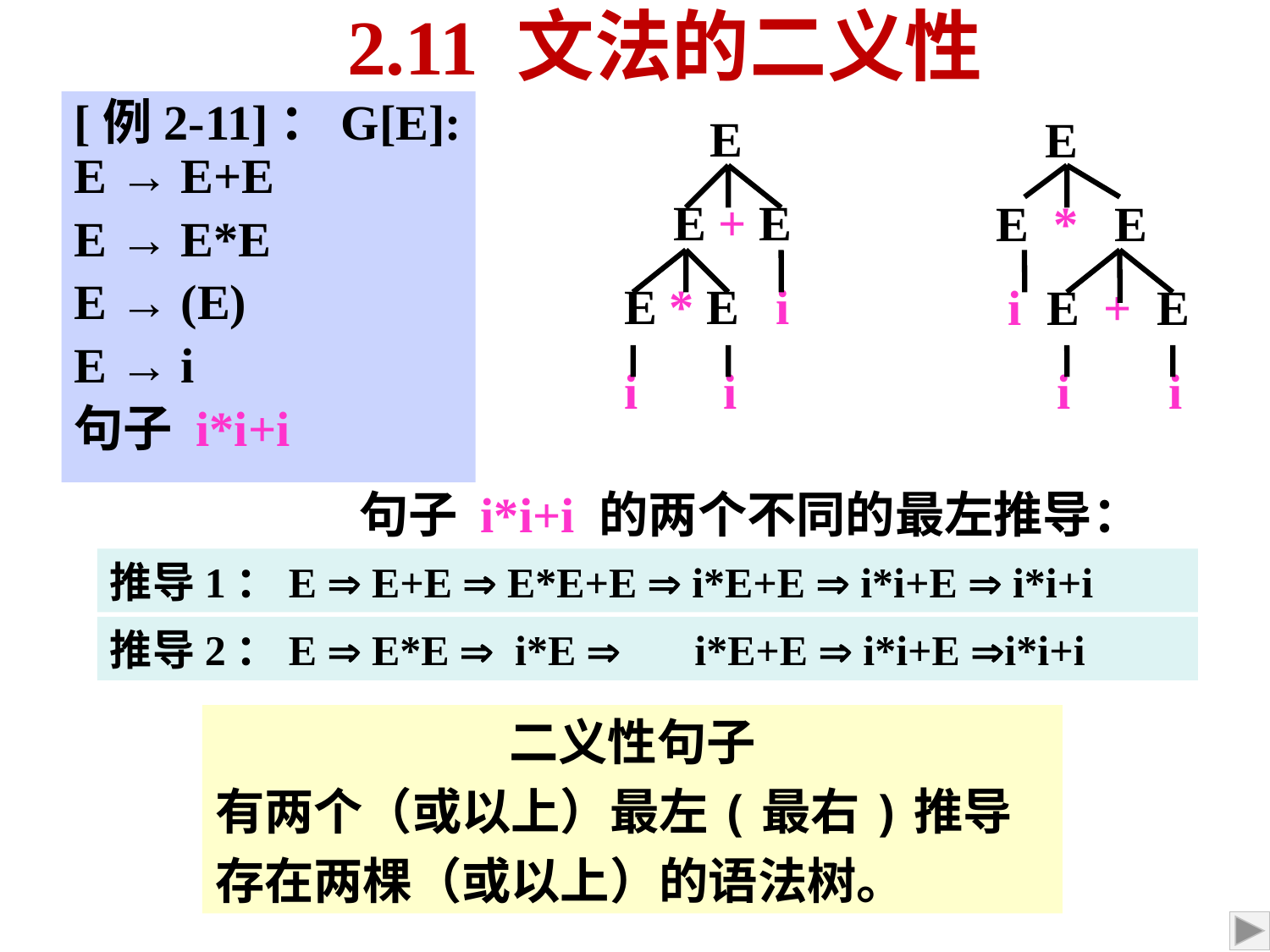

2.11 文法的二义性
[例2-11]：G[E]:
E → E+E
E → E*E
E → (E)
E → i
句子 i*i+i
       E
    E + E
E * E   i
i       i
           E
       E  *   E
        i  E  +  E
            i        i

句子 i*i+i 的两个不同的最左推导：
推导1：E ⇒ E+E ⇒ E*E+E ⇒ i*E+E ⇒ i*i+E ⇒ i*i+i
推导2：E ⇒ E*E ⇒  i*E ⇒       i*E+E ⇒ i*i+E ⇒i*i+i
二义性句子
有两个（或以上）最左(最右)推导
存在两棵（或以上）的语法树。